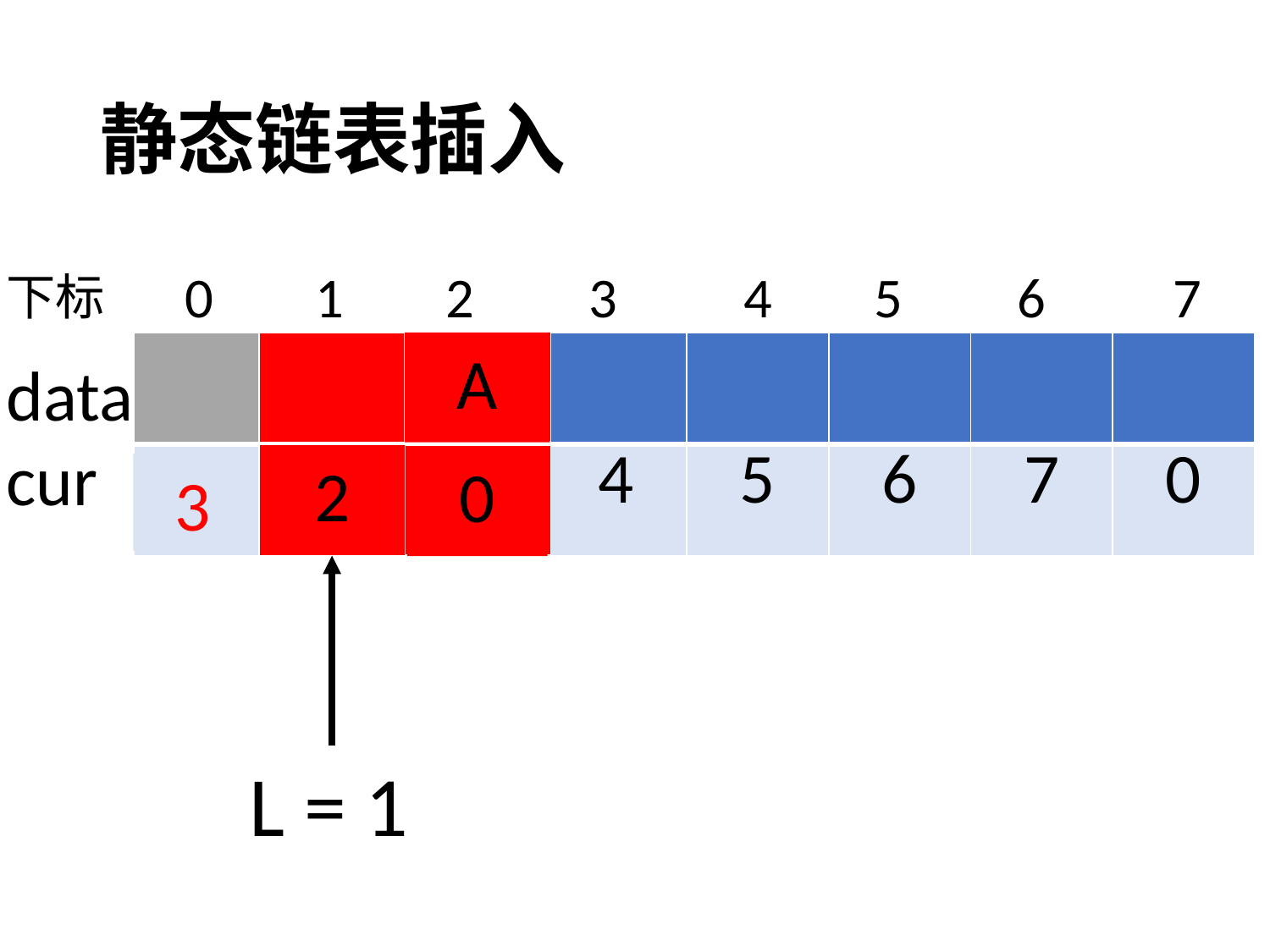

# 静态链表插入
0        1        2         3          4        5         6          7
下标

data
cur
|  |
| --- |
| 3 |
A
|  |
| --- |
| 0 |
|  |
| --- |
| 2 |
|  |  |  |  |  |  |  |  |
| --- | --- | --- | --- | --- | --- | --- | --- |
| 2 | 2 | 3 | 4 | 5 | 6 | 7 | 0 |
2
0
3
L = 1